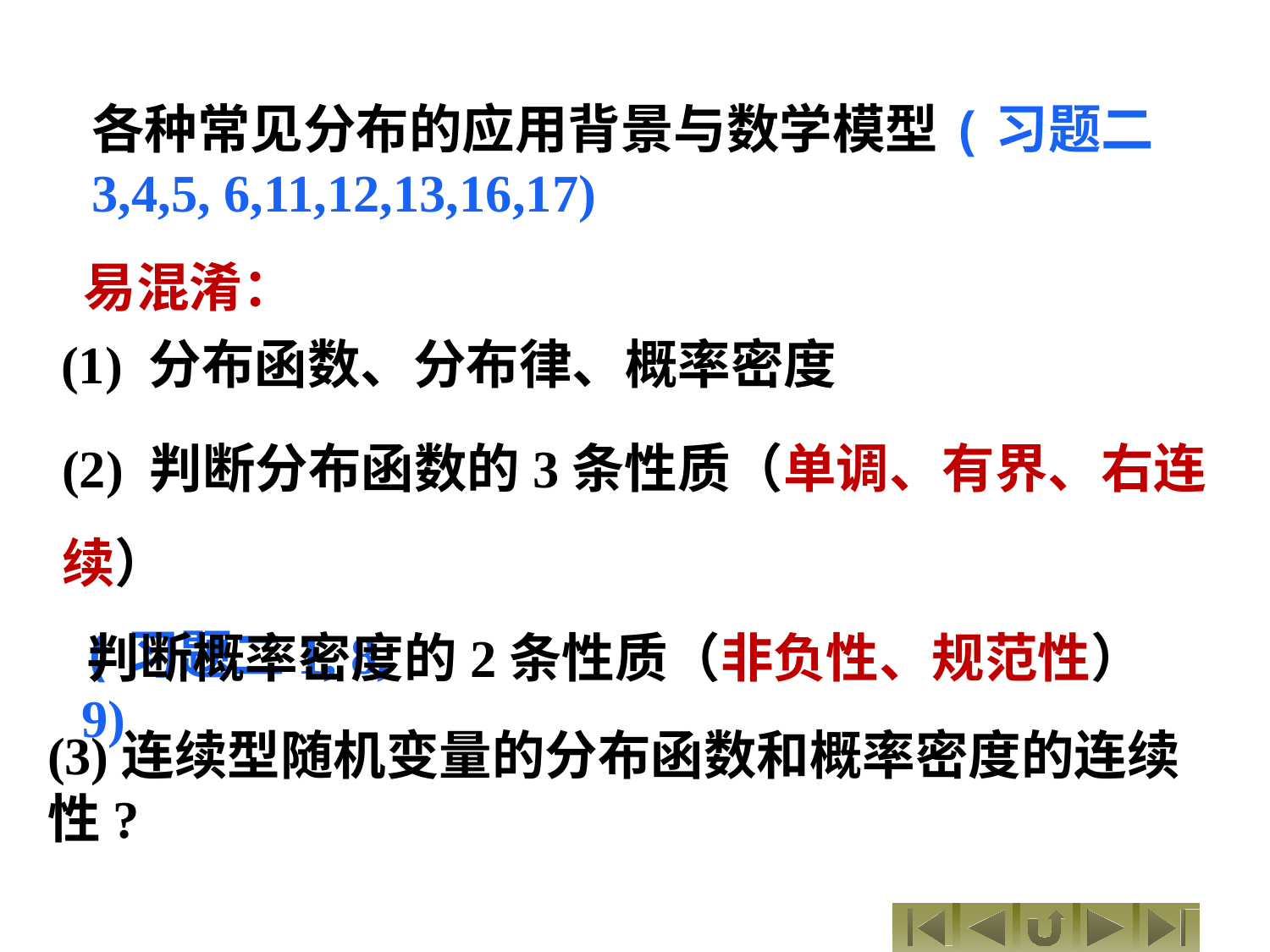

各种常见分布的应用背景与数学模型(习题二3,4,5, 6,11,12,13,16,17)

易混淆：
(1) 分布函数、分布律、概率密度
(2) 判断分布函数的3条性质（单调、有界、右连续）
 判断概率密度的2条性质（非负性、规范性）
(习题二1, 8, 9)
(3)连续型随机变量的分布函数和概率密度的连续性?